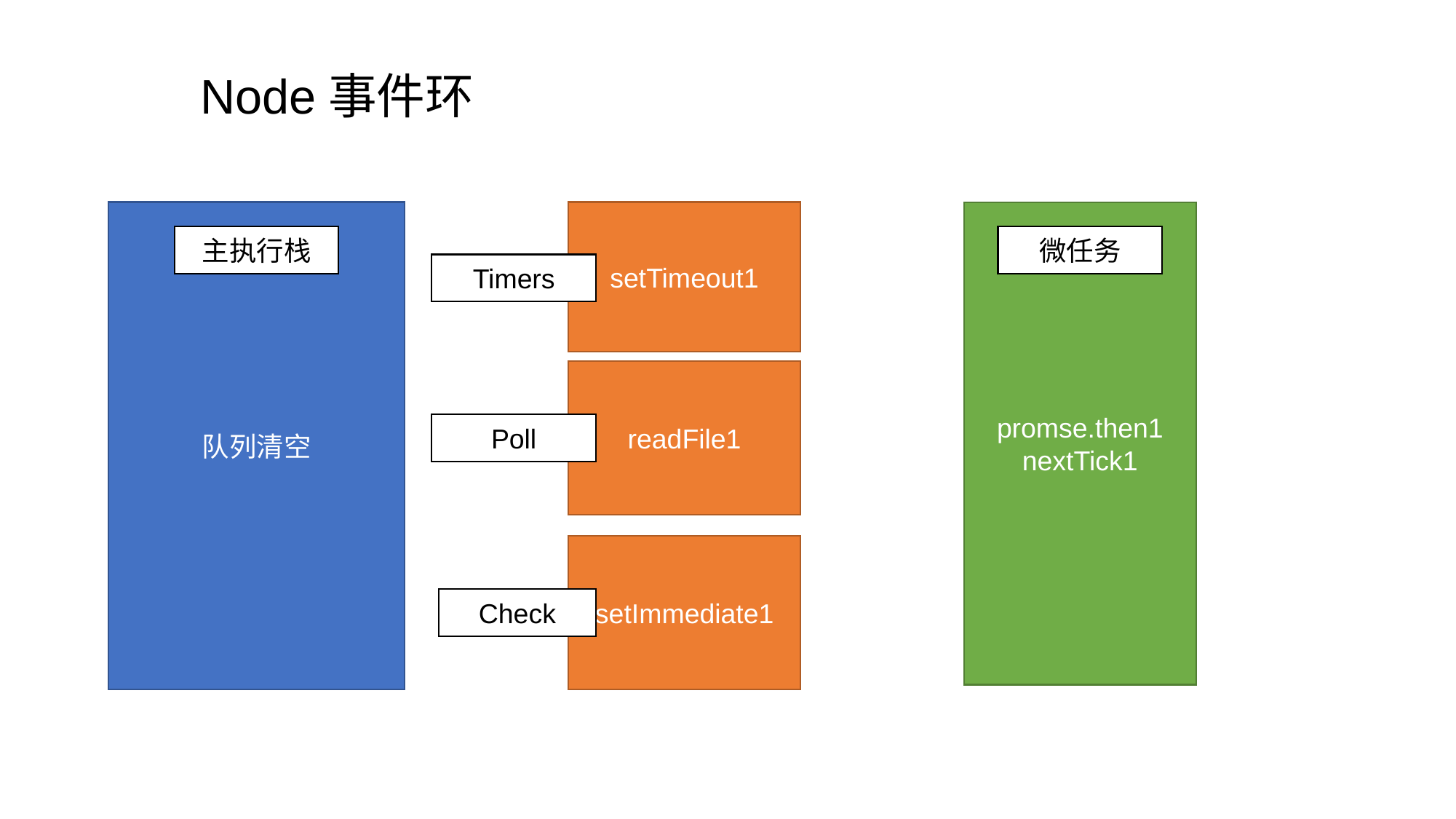

Node事件环
队列清空
setTimeout1
promse.then1
nextTick1
主执行栈
微任务
Timers
readFile1
Poll
setImmediate1
Check